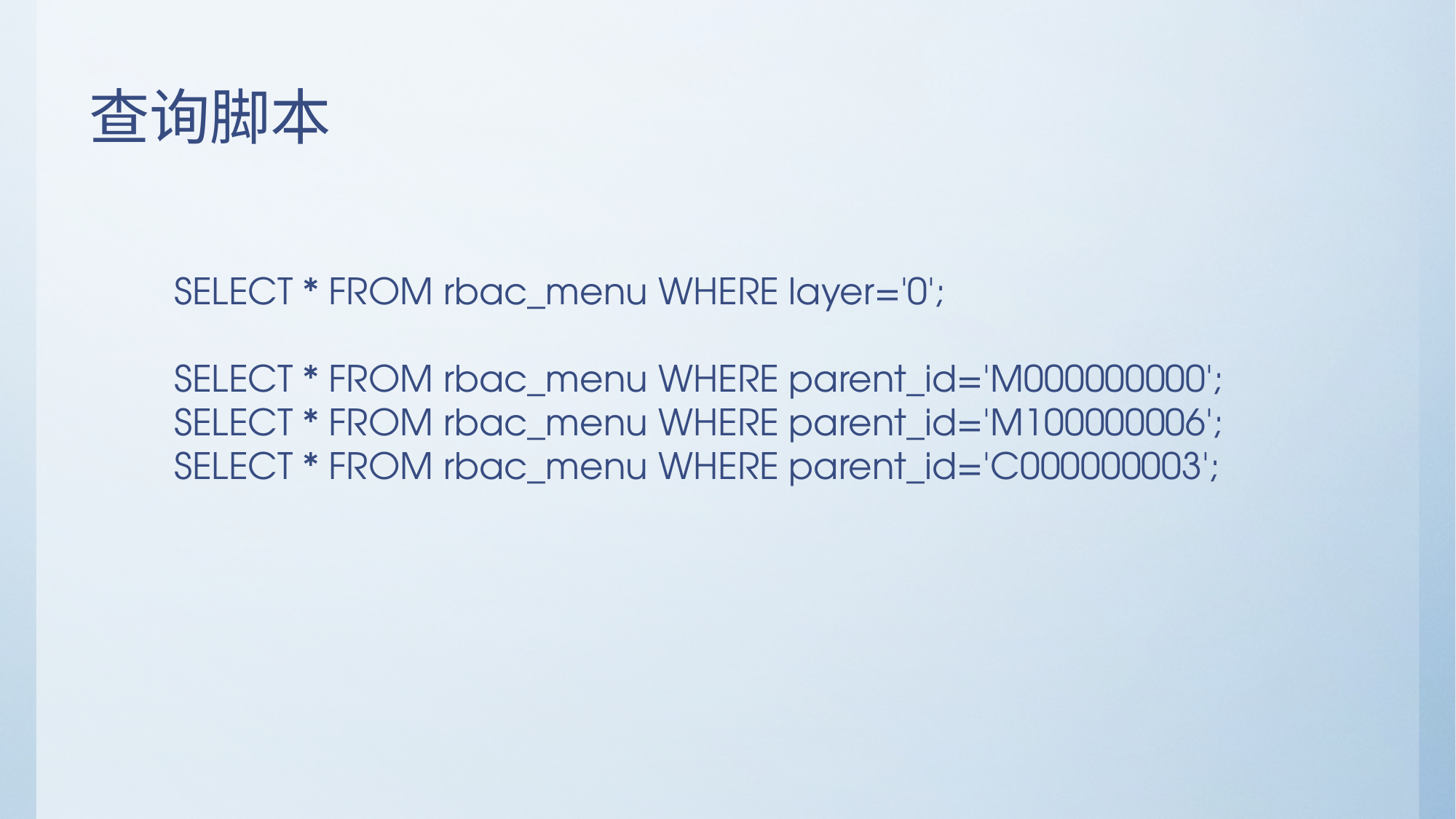

# 查询脚本
SELECT * FROM rbac_menu WHERE layer='0';

SELECT * FROM rbac_menu WHERE parent_id='M000000000';
SELECT * FROM rbac_menu WHERE parent_id='M100000006';
SELECT * FROM rbac_menu WHERE parent_id='C000000003';